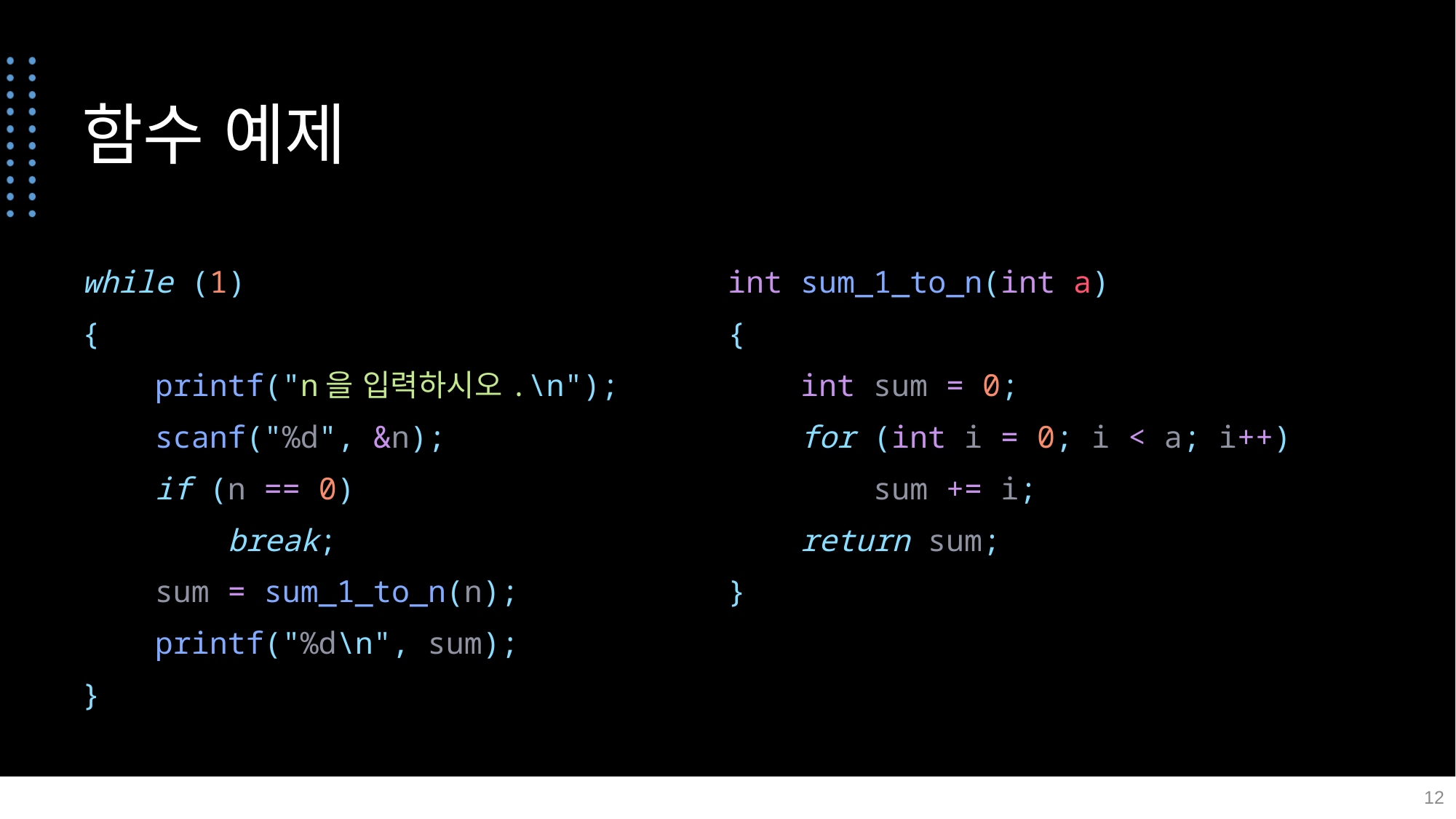

# 함수 예제
while (1)
{
    printf("n을 입력하시오.\n");
    scanf("%d", &n);
    if (n == 0)
        break;
    sum = sum_1_to_n(n);
    printf("%d\n", sum);
}
int sum_1_to_n(int a)
{
    int sum = 0;
    for (int i = 0; i < a; i++)
        sum += i;
    return sum;
}

12